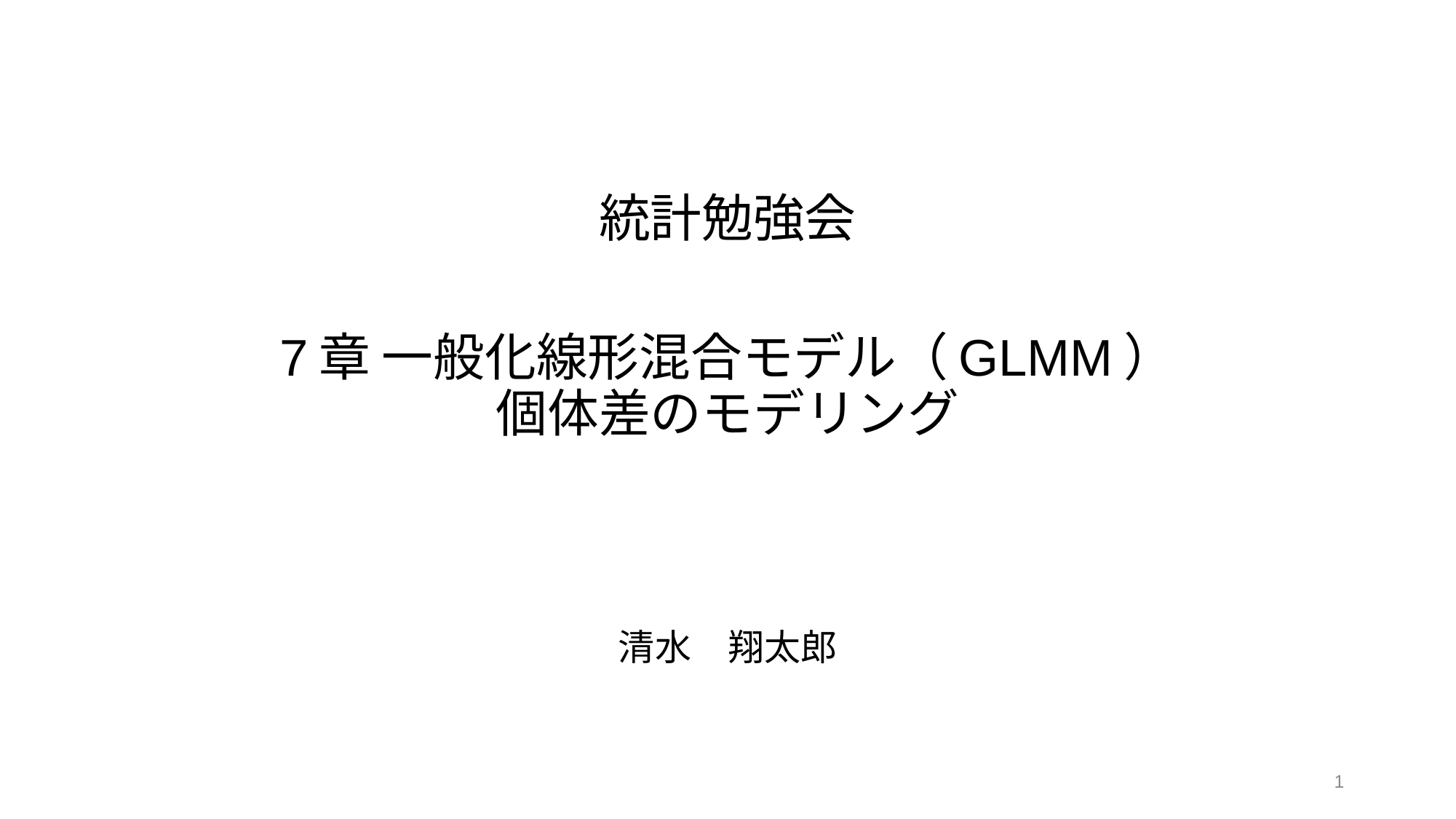

# 統計勉強会 7章 一般化線形混合モデル（GLMM） 個体差のモデリング

清水　翔太郎
1